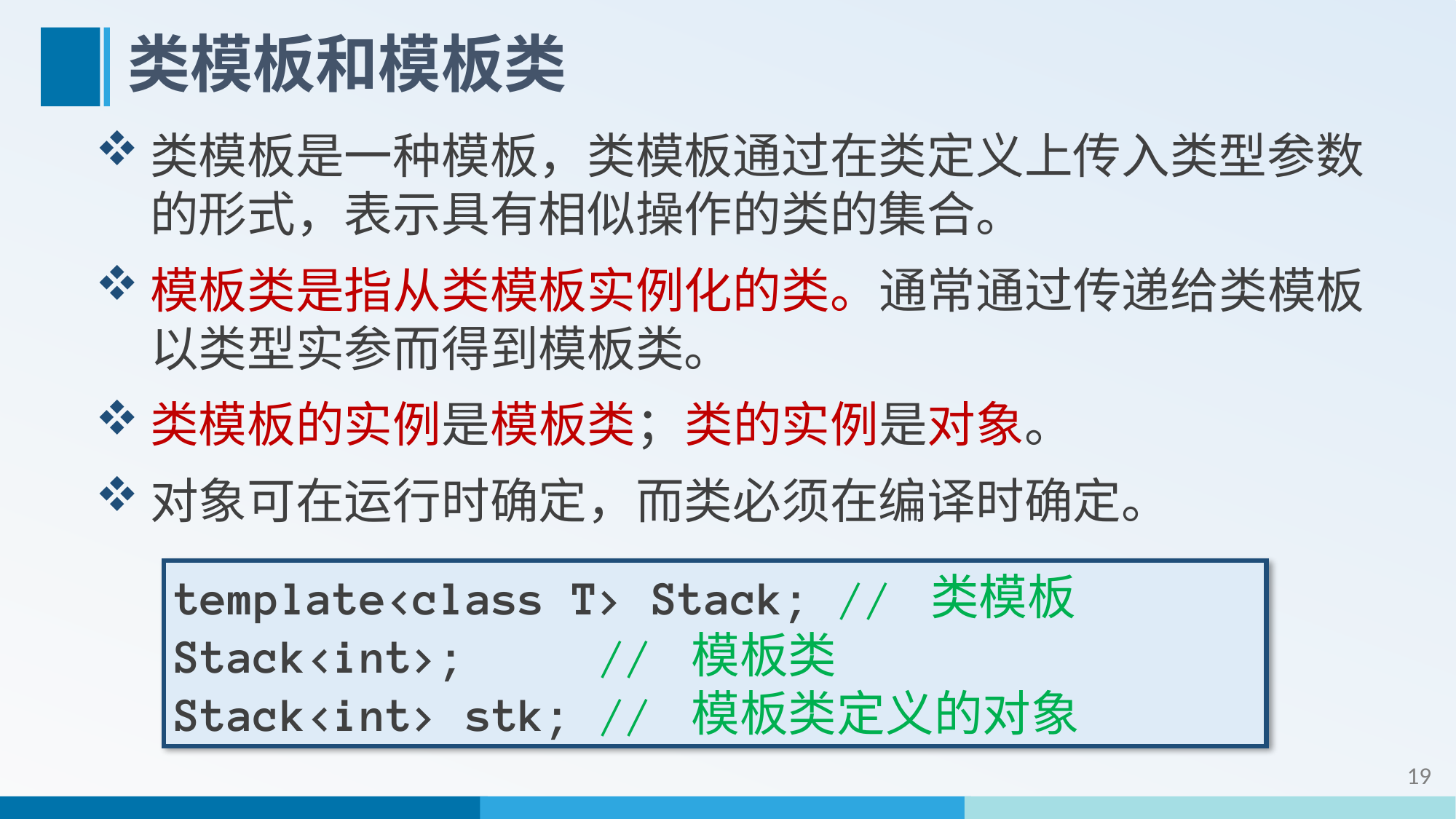

# 类模板和模板类
类模板是一种模板，类模板通过在类定义上传入类型参数的形式，表示具有相似操作的类的集合。
模板类是指从类模板实例化的类。通常通过传递给类模板以类型实参而得到模板类。
类模板的实例是模板类；类的实例是对象。
对象可在运行时确定，而类必须在编译时确定。
template<class T> Stack; // 类模板
Stack<int>;     // 模板类
Stack<int> stk; // 模板类定义的对象